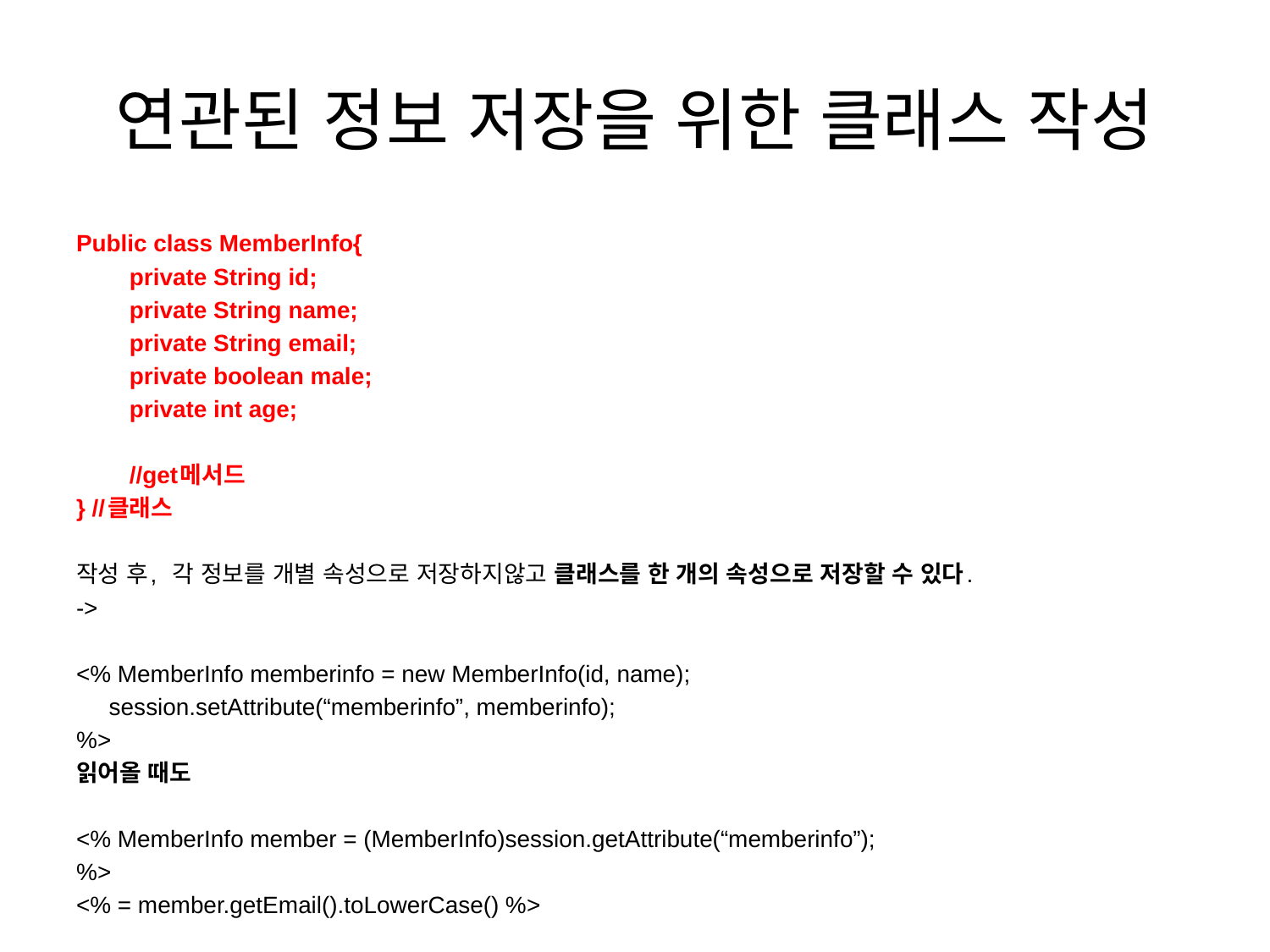

# 연관된 정보 저장을 위한 클래스 작성
Public class MemberInfo{
	private String id;
	private String name;
	private String email;
	private boolean male;
	private int age;

	//get메서드
} //클래스

작성 후,  각 정보를 개별 속성으로 저장하지않고 클래스를 한 개의 속성으로 저장할 수 있다.
->

<% MemberInfo memberinfo = new MemberInfo(id, name);
     session.setAttribute(“memberinfo”, memberinfo);
%>
읽어올 때도

<% MemberInfo member = (MemberInfo)session.getAttribute(“memberinfo”);
%>
<% = member.getEmail().toLowerCase() %>